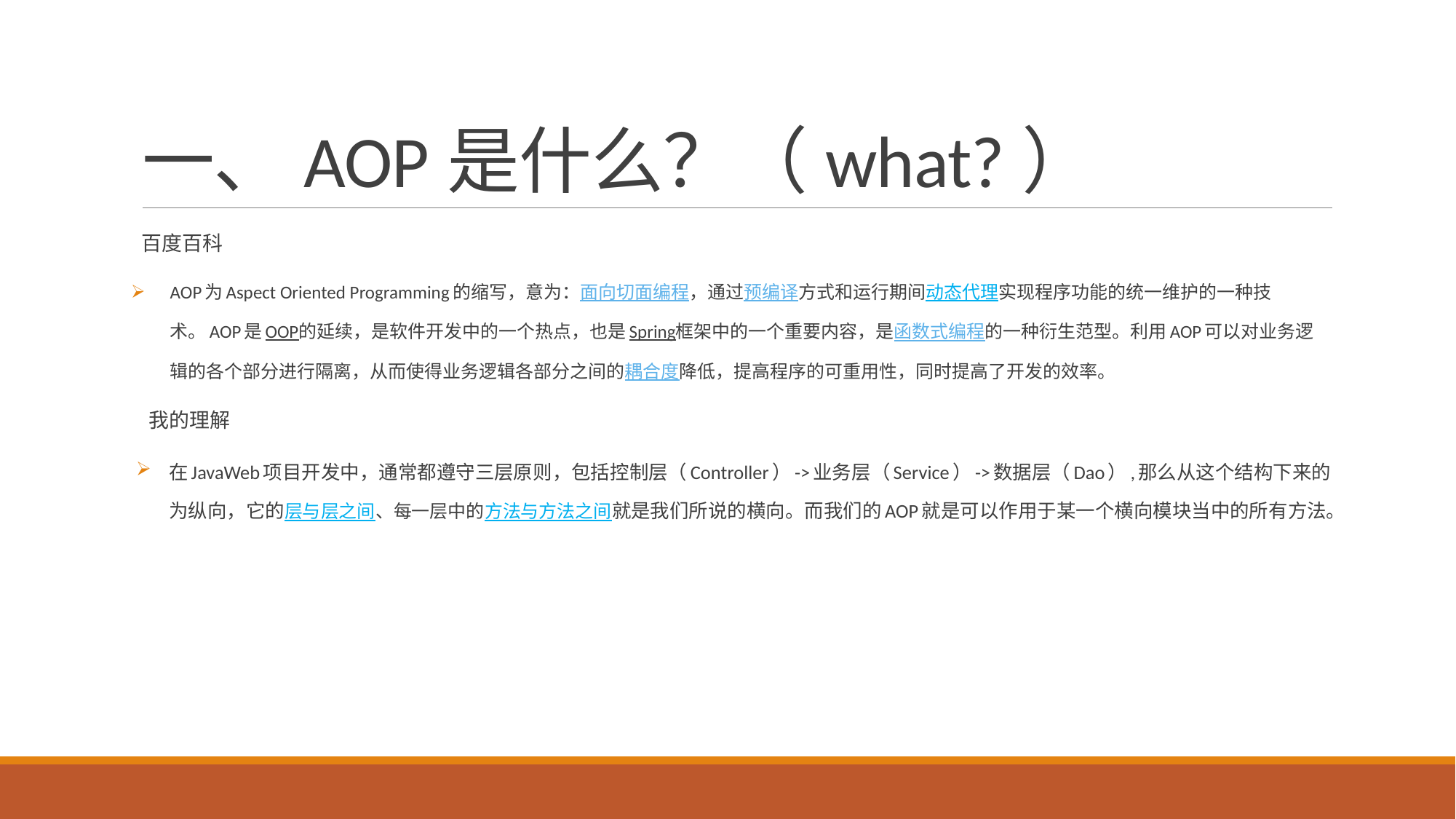

# 一、AOP是什么？（what?）
百度百科
AOP为Aspect Oriented Programming的缩写，意为：面向切面编程，通过预编译方式和运行期间动态代理实现程序功能的统一维护的一种技术。AOP是OOP的延续，是软件开发中的一个热点，也是Spring框架中的一个重要内容，是函数式编程的一种衍生范型。利用AOP可以对业务逻辑的各个部分进行隔离，从而使得业务逻辑各部分之间的耦合度降低，提高程序的可重用性，同时提高了开发的效率。
 我的理解
在JavaWeb项目开发中，通常都遵守三层原则，包括控制层（Controller）->业务层（Service）->数据层（Dao）,那么从这个结构下来的为纵向，它的层与层之间、每一层中的方法与方法之间就是我们所说的横向。而我们的AOP就是可以作用于某一个横向模块当中的所有方法。